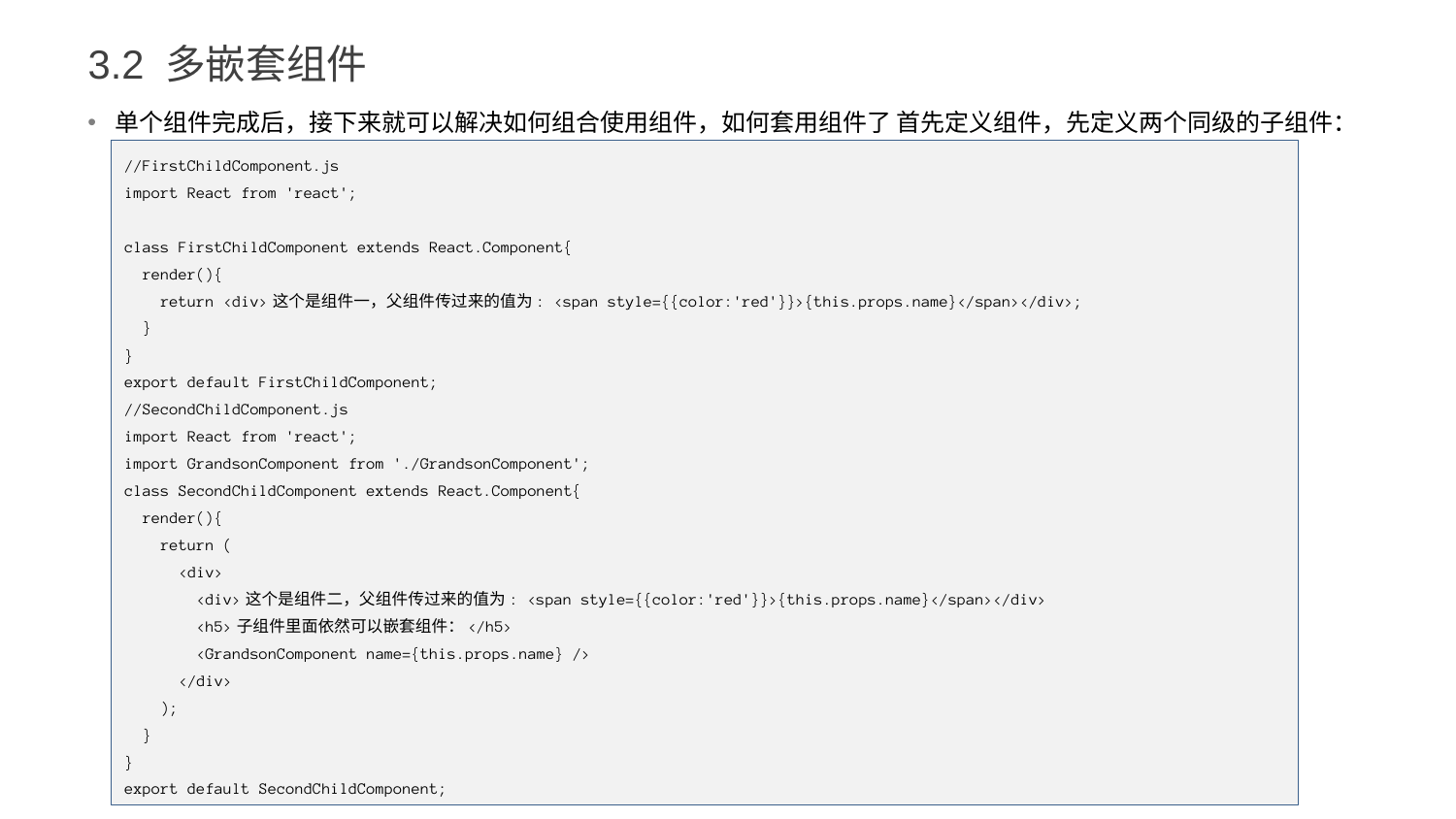

3.2 多嵌套组件
单个组件完成后，接下来就可以解决如何组合使用组件，如何套用组件了 首先定义组件，先定义两个同级的子组件：
//FirstChildComponent.js
import React from 'react';

class FirstChildComponent extends React.Component{
  render(){
    return <div>这个是组件一，父组件传过来的值为: <span style={{color:'red'}}>{this.props.name}</span></div>;
  }
}
export default FirstChildComponent;
//SecondChildComponent.js
import React from 'react';
import GrandsonComponent from './GrandsonComponent';
class SecondChildComponent extends React.Component{
  render(){
    return (
      <div>
        <div>这个是组件二，父组件传过来的值为: <span style={{color:'red'}}>{this.props.name}</span></div>
        <h5>子组件里面依然可以嵌套组件：</h5>
        <GrandsonComponent name={this.props.name} />
      </div>
    );
  }
}
export default SecondChildComponent;